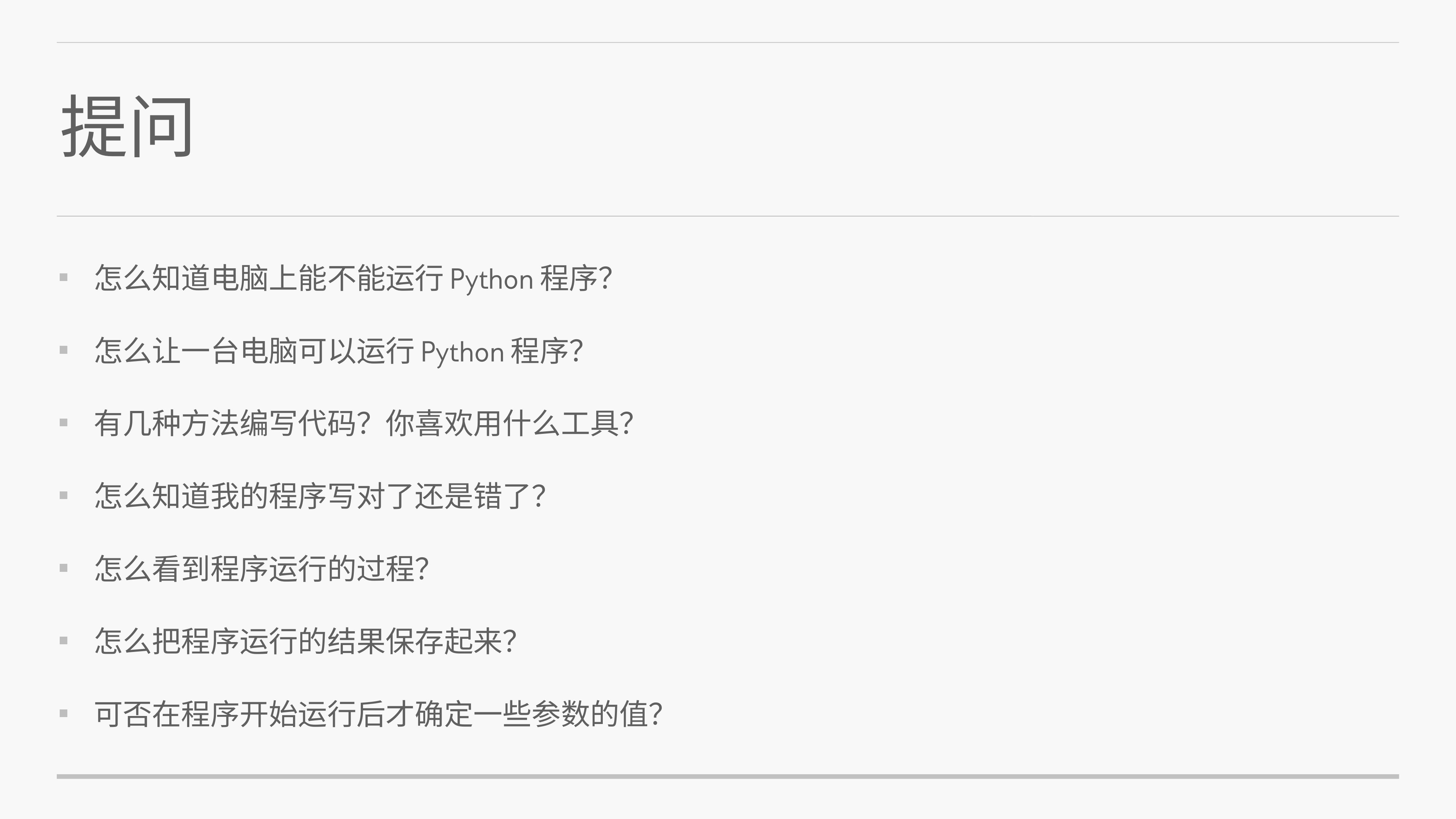

# 提问
怎么知道电脑上能不能运行Python程序？
怎么让一台电脑可以运行Python程序？
有几种方法编写代码？你喜欢用什么工具？
怎么知道我的程序写对了还是错了？
怎么看到程序运行的过程？
怎么把程序运行的结果保存起来？
可否在程序开始运行后才确定一些参数的值？